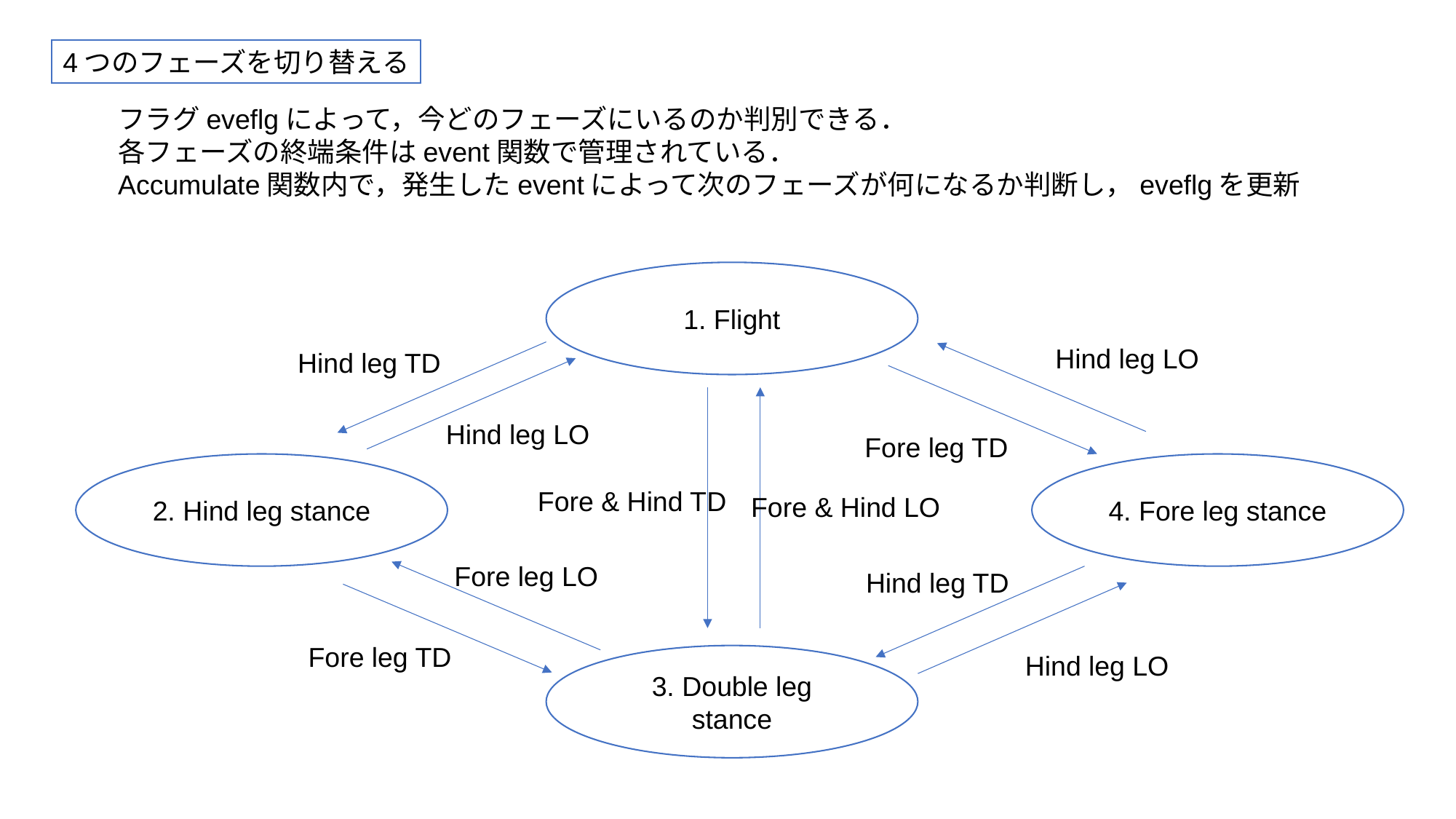

4つのフェーズを切り替える
フラグeveflgによって，今どのフェーズにいるのか判別できる．
各フェーズの終端条件はevent関数で管理されている．
Accumulate関数内で，発生したeventによって次のフェーズが何になるか判断し，eveflgを更新
1. Flight
Hind leg LO
Hind leg TD
Hind leg LO
Fore leg TD
2. Hind leg stance
4. Fore leg stance
Fore & Hind TD
Fore & Hind LO
Fore leg LO
Hind leg TD
Fore leg TD
Hind leg LO
3. Double leg stance